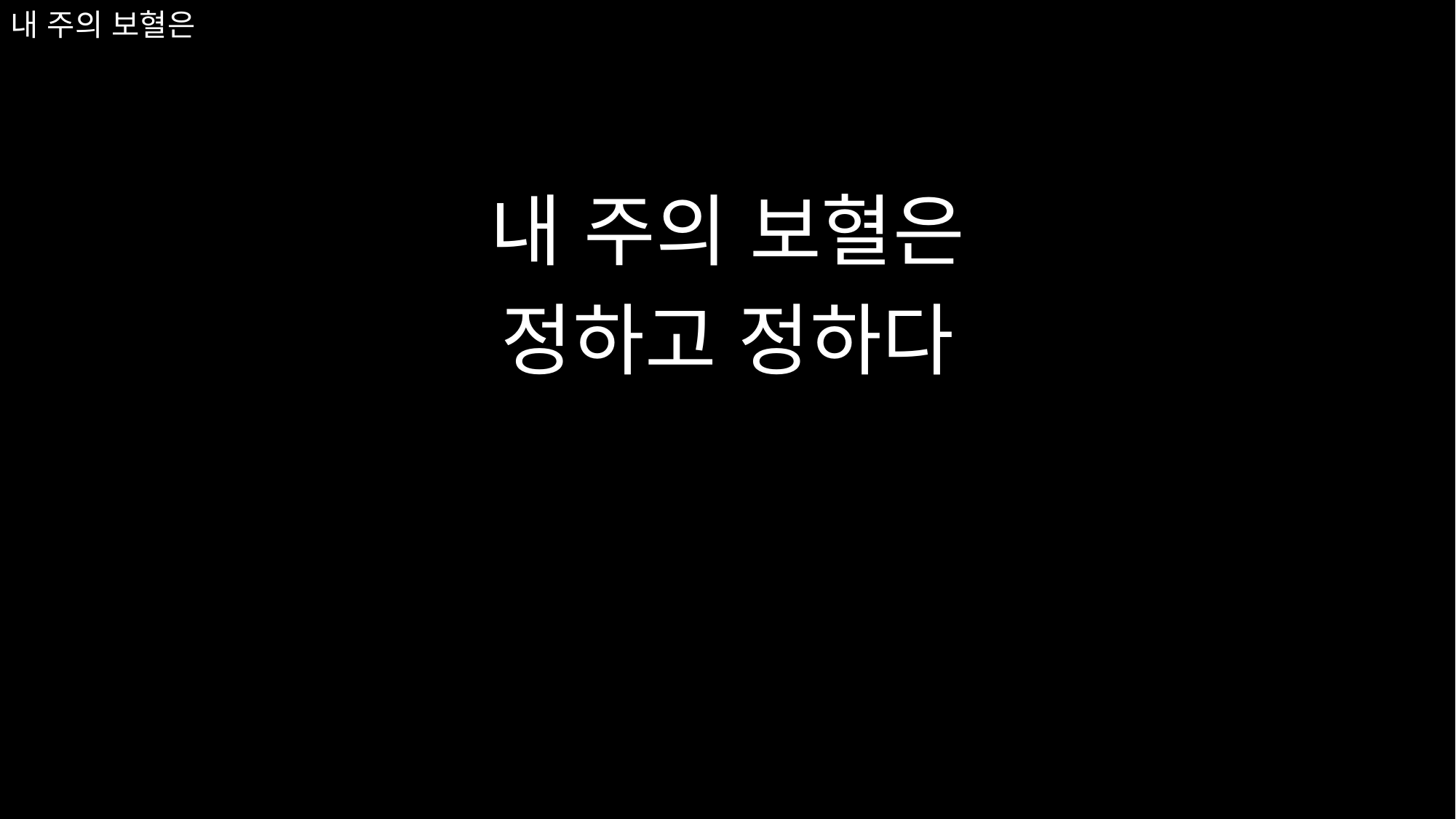

내 주의 보혈은
정하고 정하다
# 내 주의 보혈은